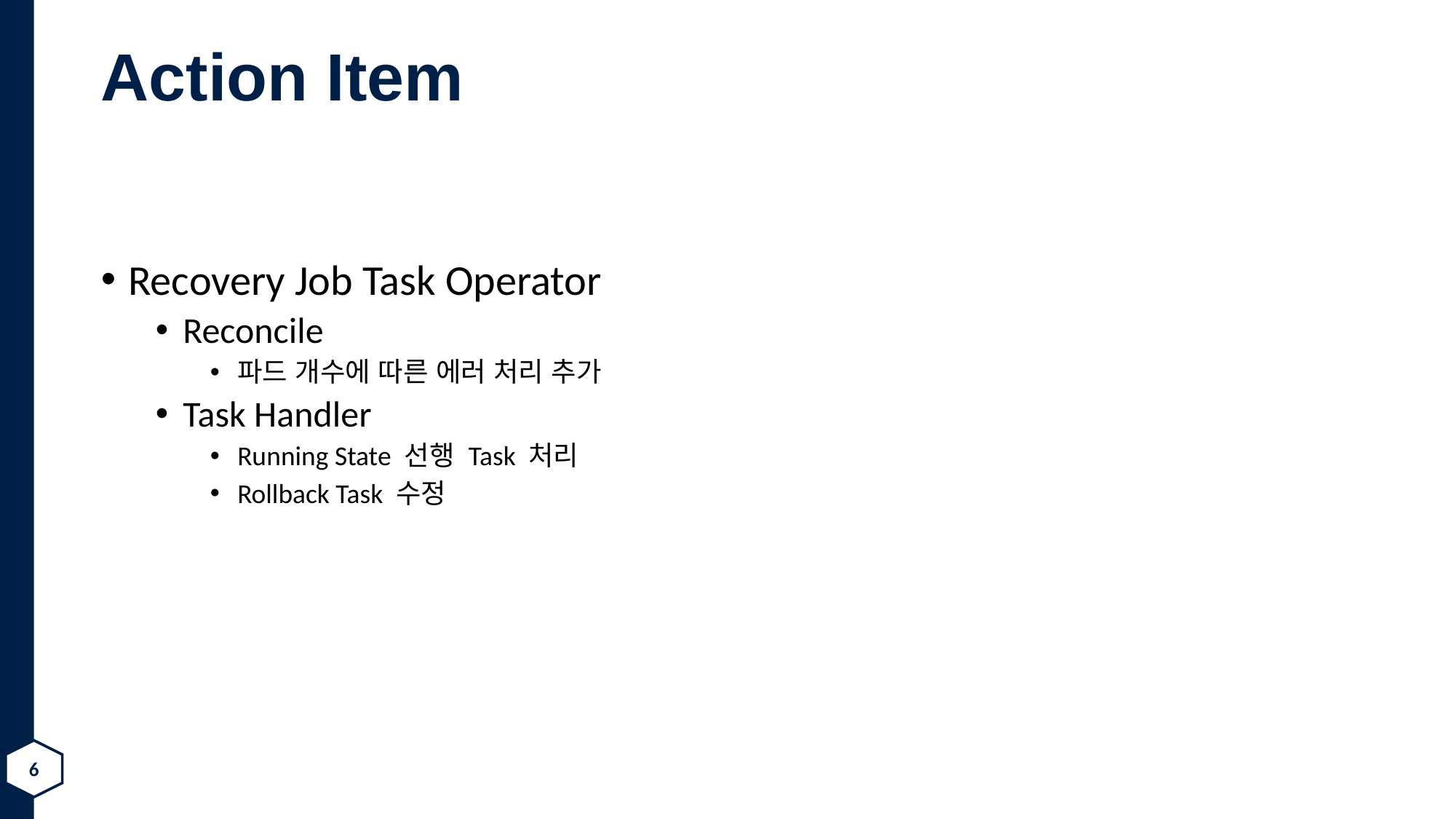

# Action Item
Recovery Job Task Operator
Reconcile
파드 개수에 따른 에러 처리 추가
Task Handler
Running State 선행 Task 처리
Rollback Task 수정